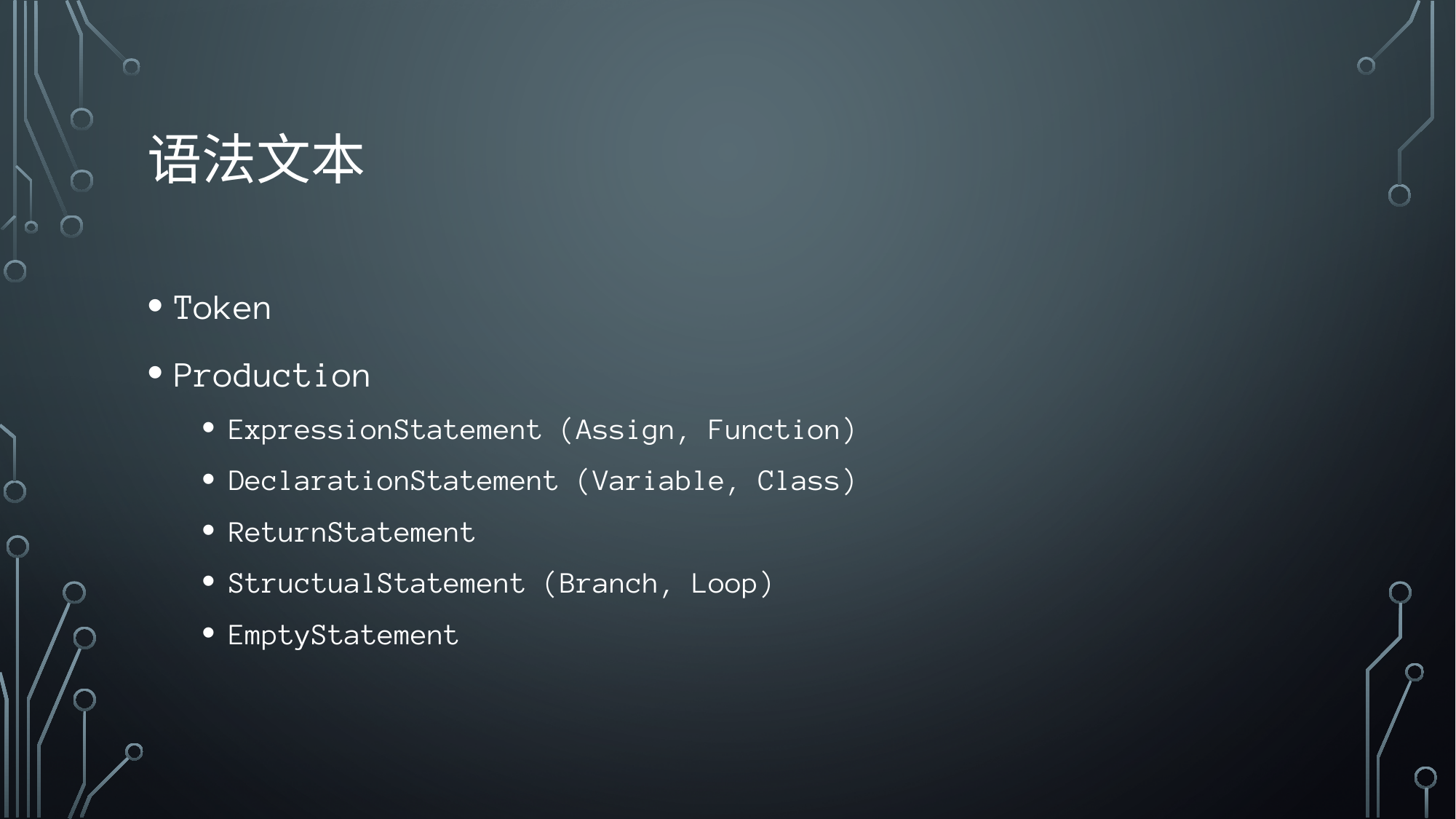

# 语法文本
Token
Production
ExpressionStatement (Assign, Function)
DeclarationStatement (Variable, Class)
ReturnStatement
StructualStatement (Branch, Loop)
EmptyStatement